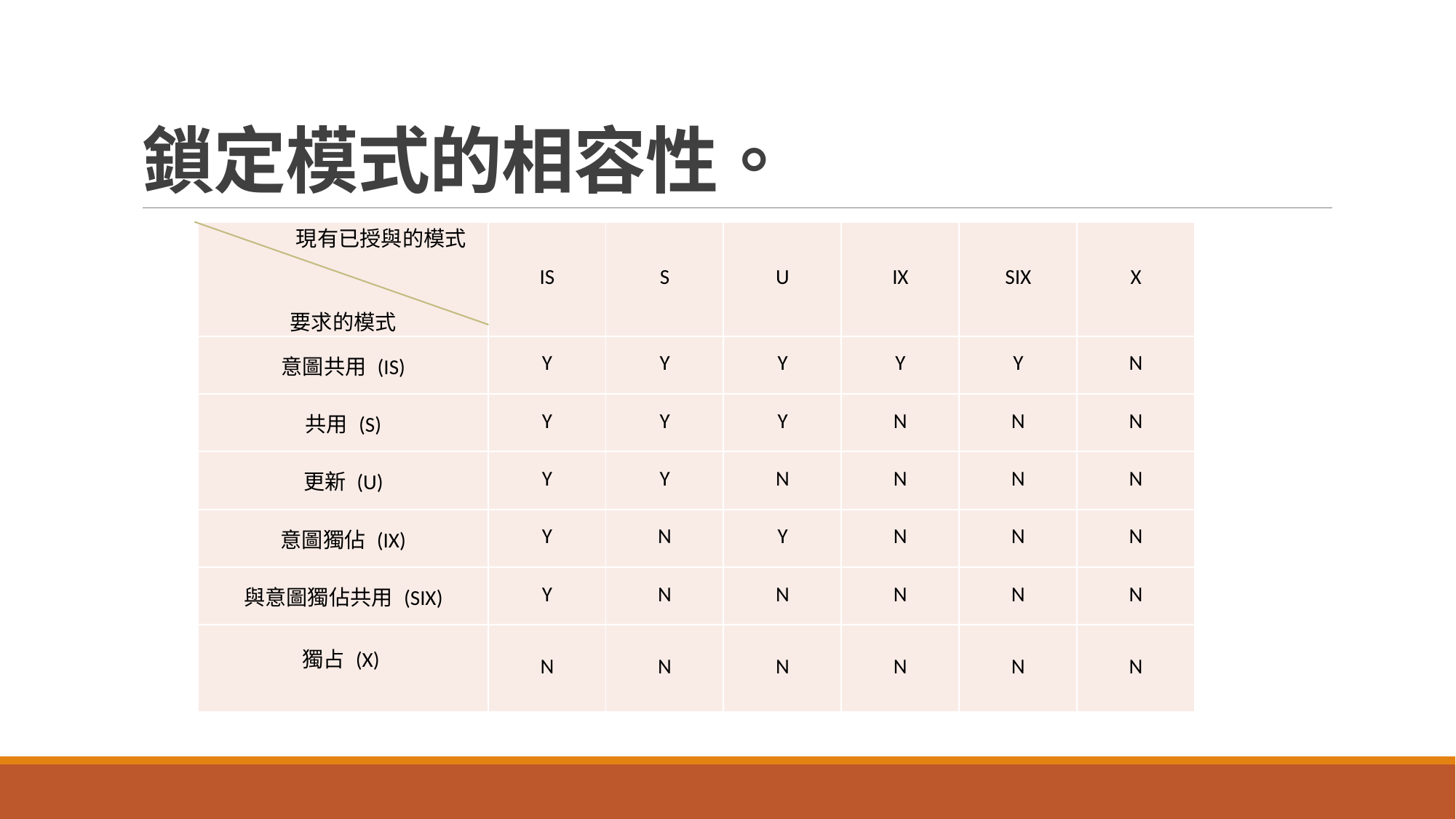

# 鎖定模式的相容性。
| 現有已授與的模式 要求的模式 | IS | S | U | IX | SIX | X |
| --- | --- | --- | --- | --- | --- | --- |
| 意圖共用 (IS) | Y | Y | Y | Y | Y | N |
| 共用 (S) | Y | Y | Y | N | N | N |
| 更新 (U) | Y | Y | N | N | N | N |
| 意圖獨佔 (IX) | Y | N | Y | N | N | N |
| 與意圖獨佔共用 (SIX) | Y | N | N | N | N | N |
| 獨占 (X) | N | N | N | N | N | N |